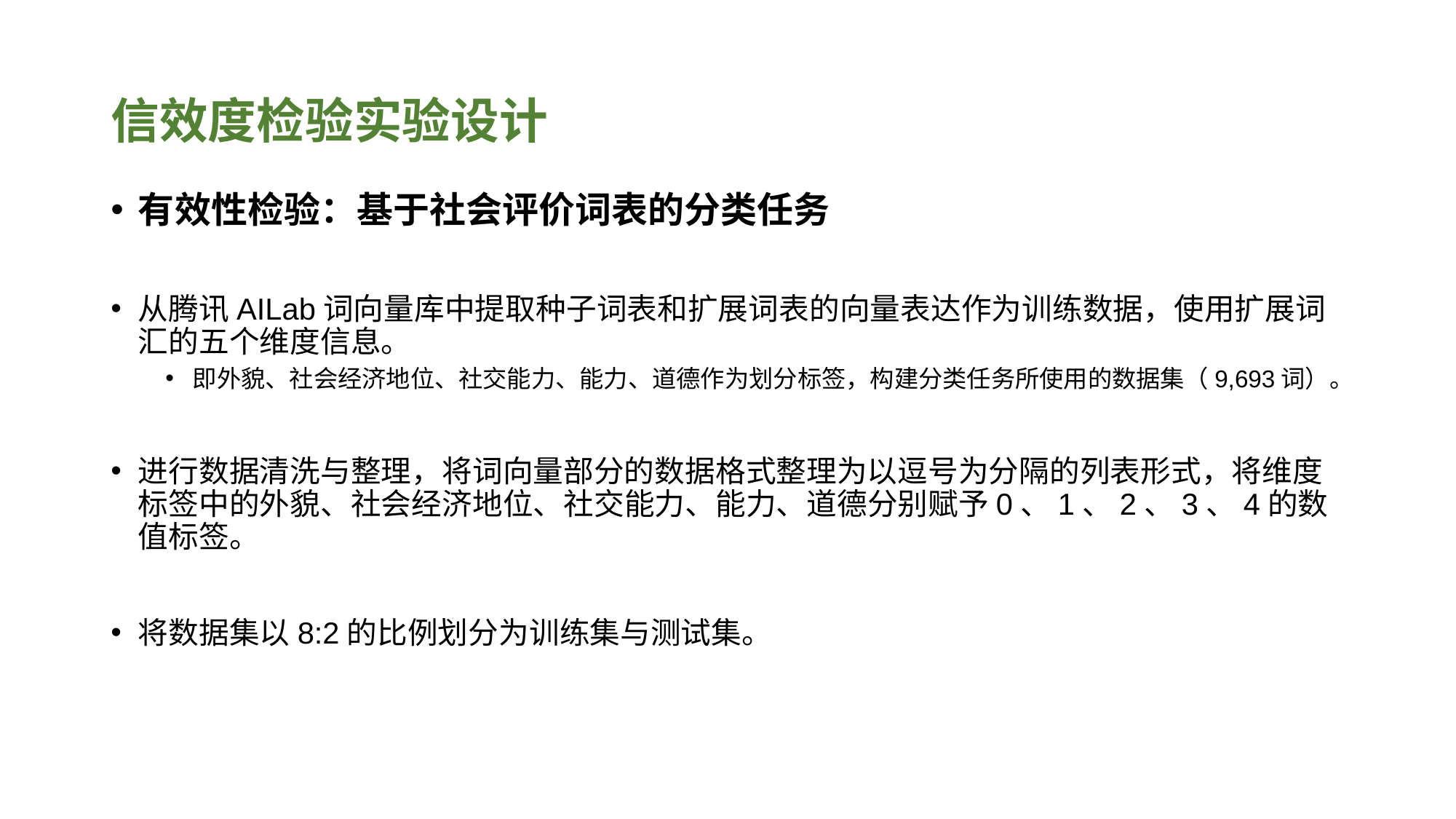

# 信效度检验实验设计
有效性检验：基于社会评价词表的分类任务

从腾讯AILab词向量库中提取种子词表和扩展词表的向量表达作为训练数据，使用扩展词汇的五个维度信息。
即外貌、社会经济地位、社交能力、能力、道德作为划分标签，构建分类任务所使用的数据集（9,693词）。

进行数据清洗与整理，将词向量部分的数据格式整理为以逗号为分隔的列表形式，将维度标签中的外貌、社会经济地位、社交能力、能力、道德分别赋予0、1、2、3、4的数值标签。

将数据集以8:2的比例划分为训练集与测试集。